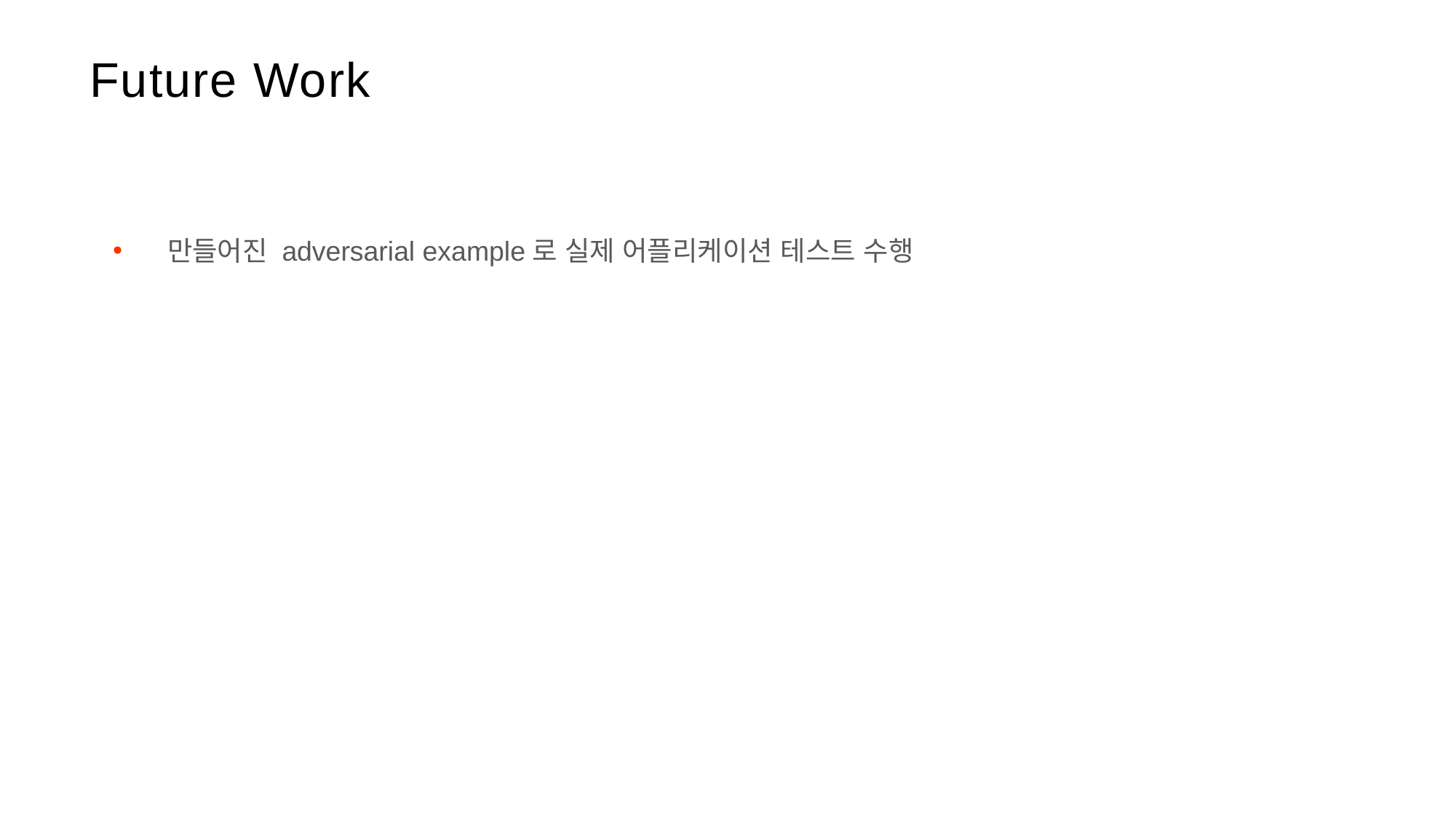

Future Work

만들어진 adversarial example로 실제 어플리케이션 테스트 수행